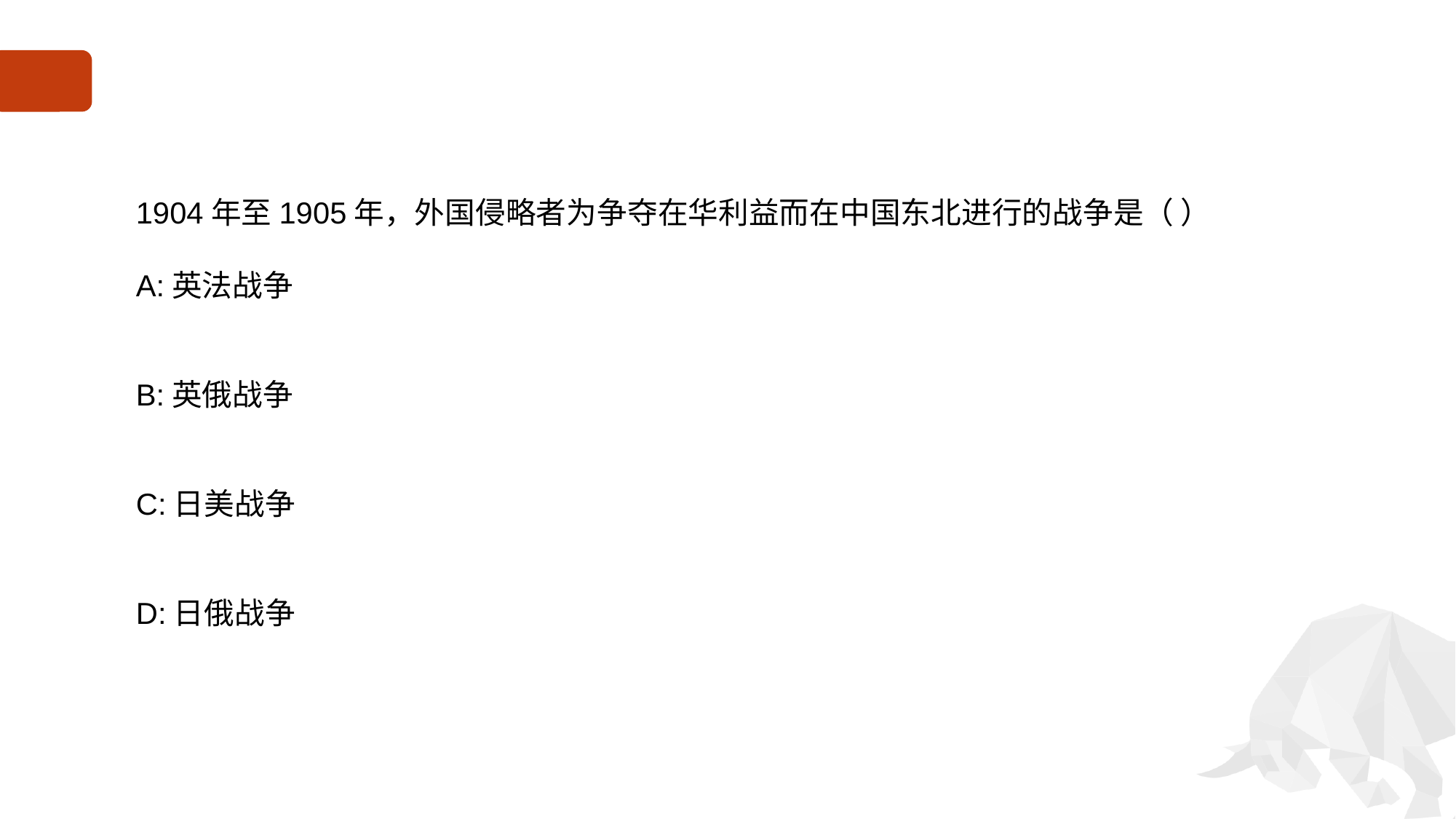

#
1904年至1905年，外国侵略者为争夺在华利益而在中国东北进行的战争是（ ）

A:英法战争

B:英俄战争

C:日美战争

D:日俄战争